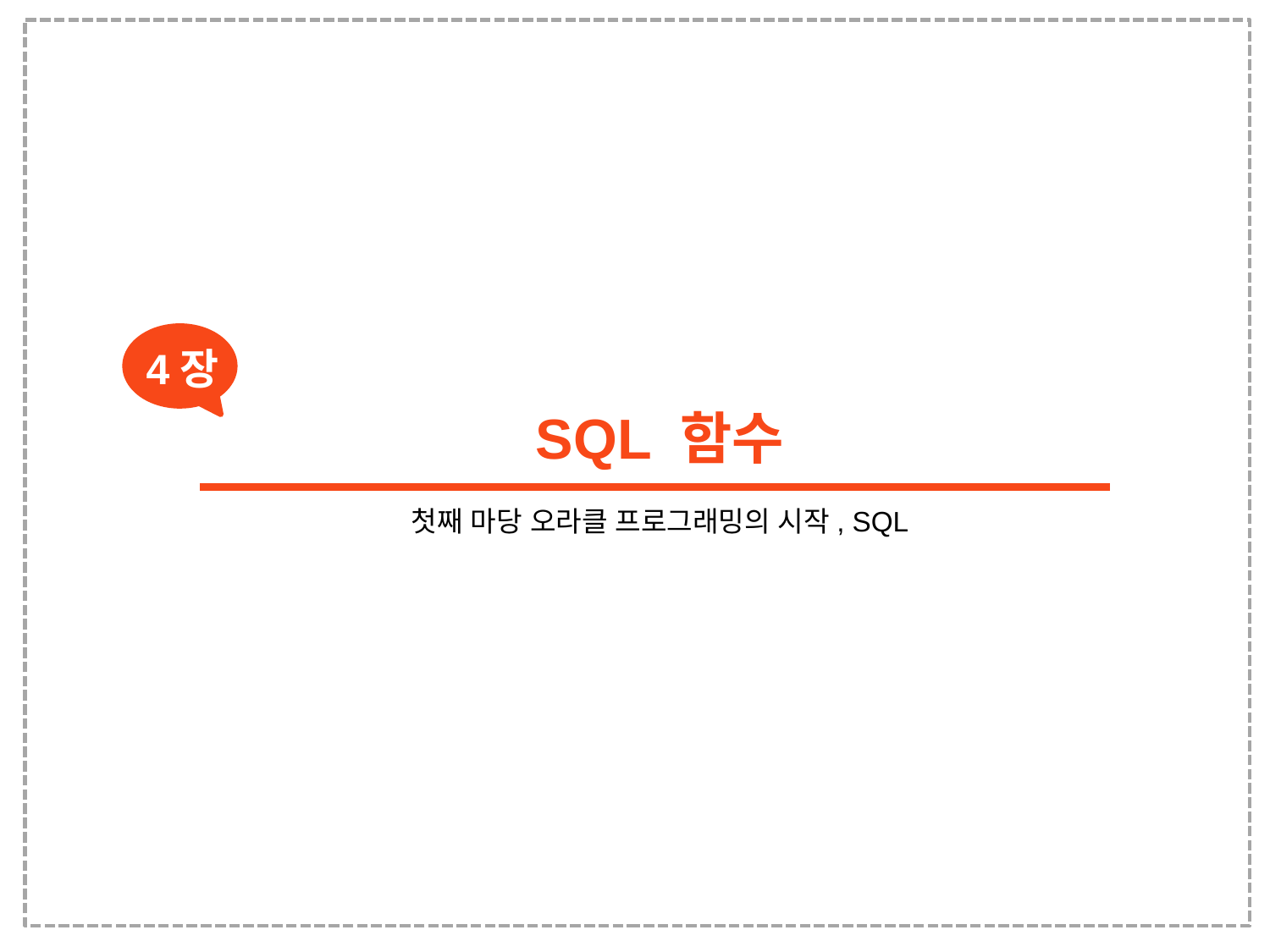

4장
SQL 함수
첫째 마당 오라클 프로그래밍의 시작, SQL